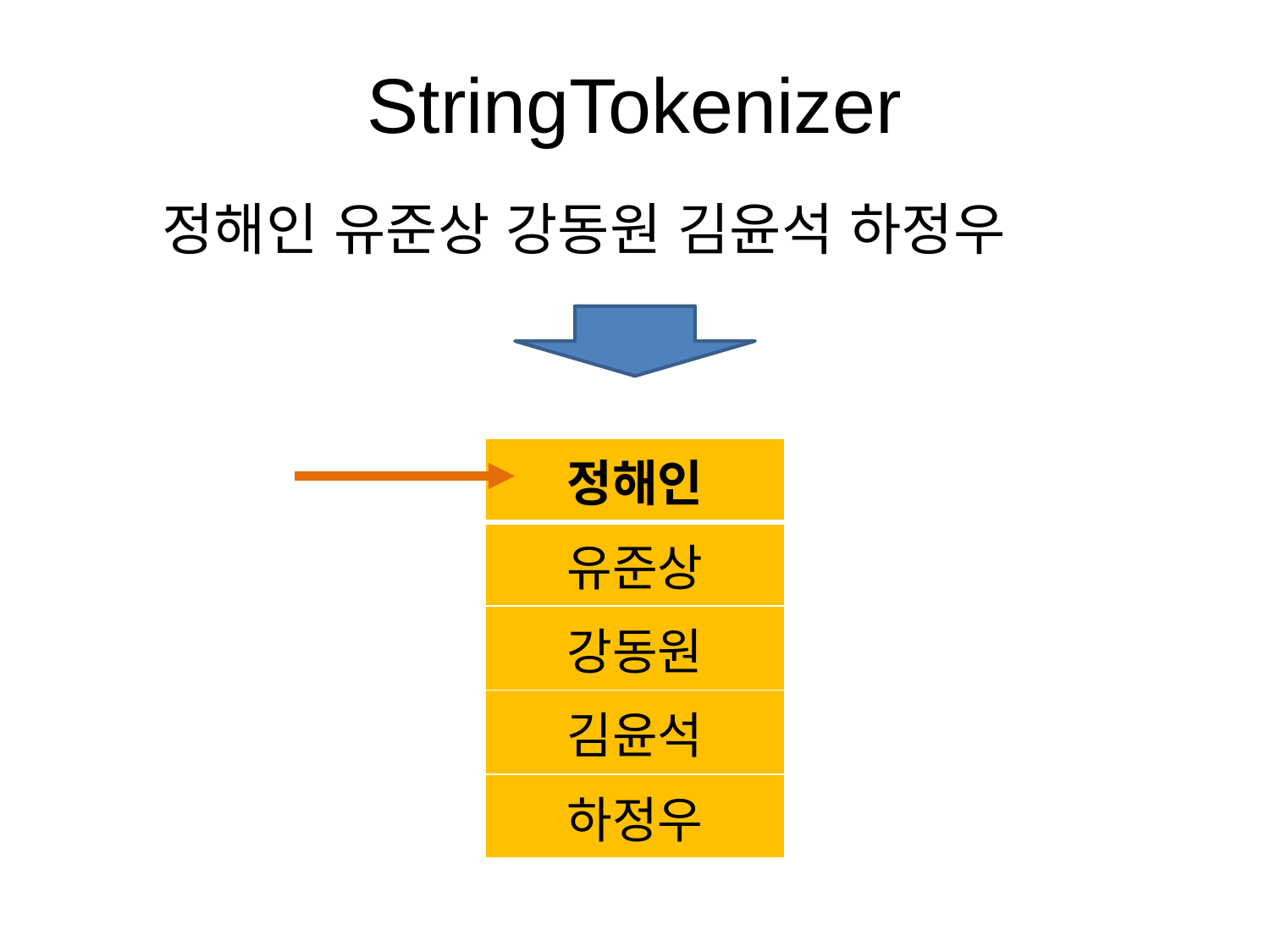

# StringTokenizer
정해인 유준상 강동원 김윤석 하정우

| 정해인 |
| --- |
| 유준상 |
| 강동원 |
| 김윤석 |
| 하정우 |